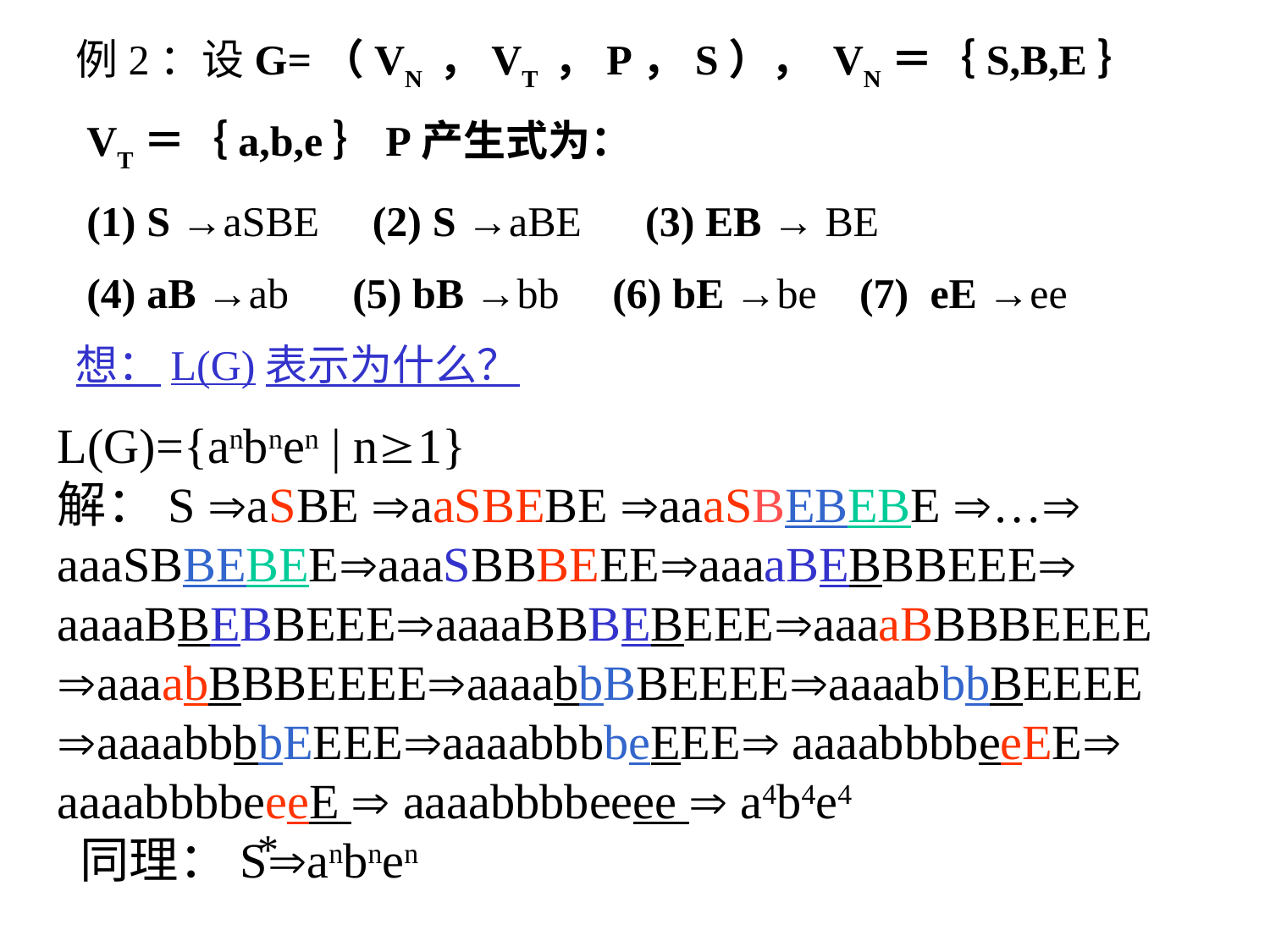

例2：设G=（VN ，VT ，P，S）， VN＝｛S,B,E｝
 VT＝｛a,b,e｝P产生式为：
 (1) S →aSBE     (2) S →aBE      (3) EB → BE
 (4) aB →ab      (5) bB →bb     (6) bE →be    (7)  eE →ee
想：L(G)表示为什么？
L(G)={anbnen | n≥1}
解：S ⇒aSBE ⇒aaSBEBE ⇒aaaSBEBEBE ⇒…⇒
aaaSBBEBEE⇒aaaSBBBEEE⇒aaaaBEBBBEEE⇒
aaaaBBEBBEEE⇒aaaaBBBEBEEE⇒aaaaBBBBEEEE
⇒aaaabBBBEEEE⇒aaaabbBBEEEE⇒aaaabbbBEEEE
⇒aaaabbbbEEEE⇒aaaabbbbeEEE⇒ aaaabbbbeeEE⇒
aaaabbbbeeeE ⇒ aaaabbbbeeee ⇒ a4b4e4
 同理：S⇒anbnen
*